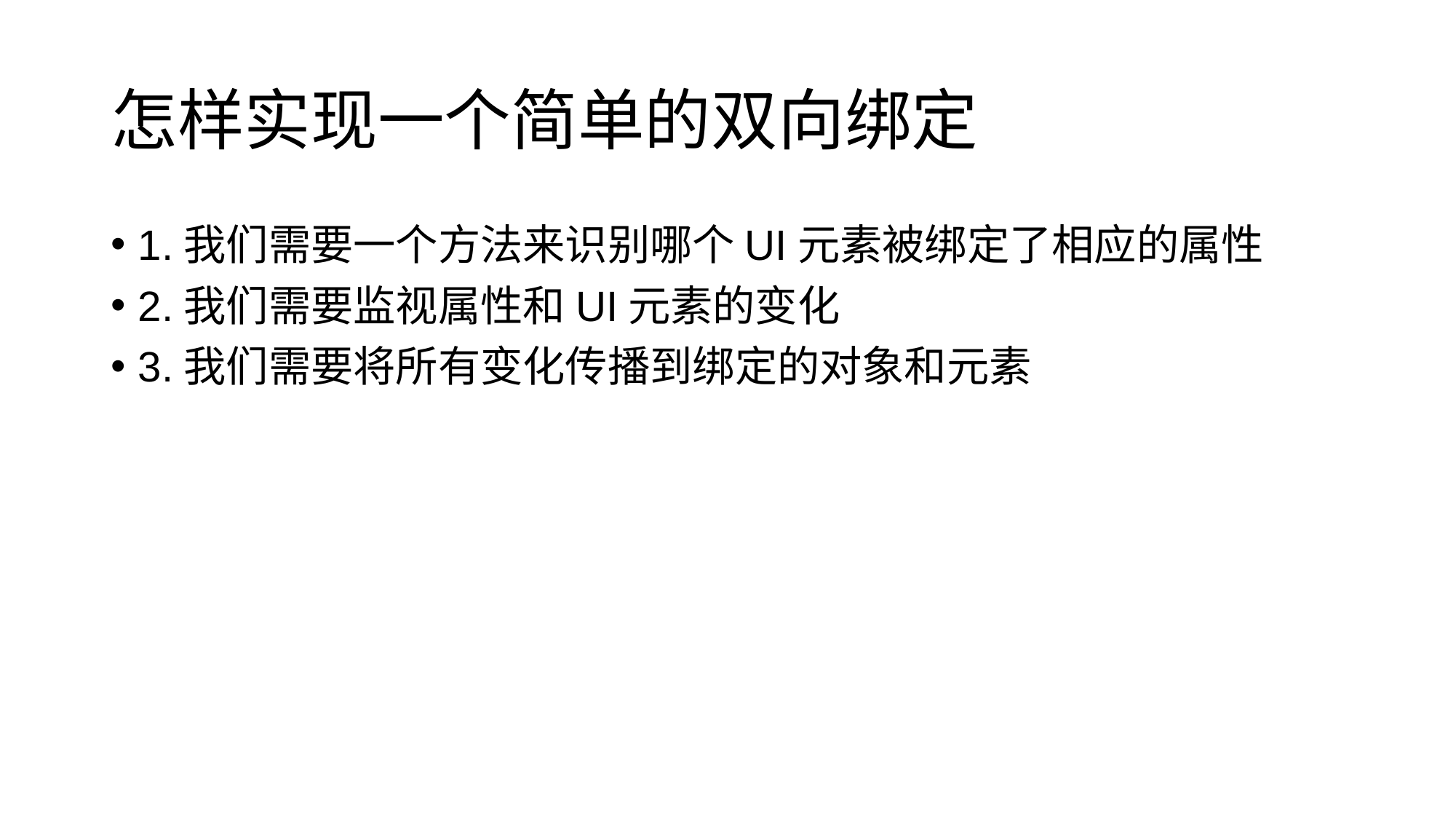

# 怎样实现一个简单的双向绑定
1.我们需要一个方法来识别哪个UI元素被绑定了相应的属性
2.我们需要监视属性和UI元素的变化
3.我们需要将所有变化传播到绑定的对象和元素